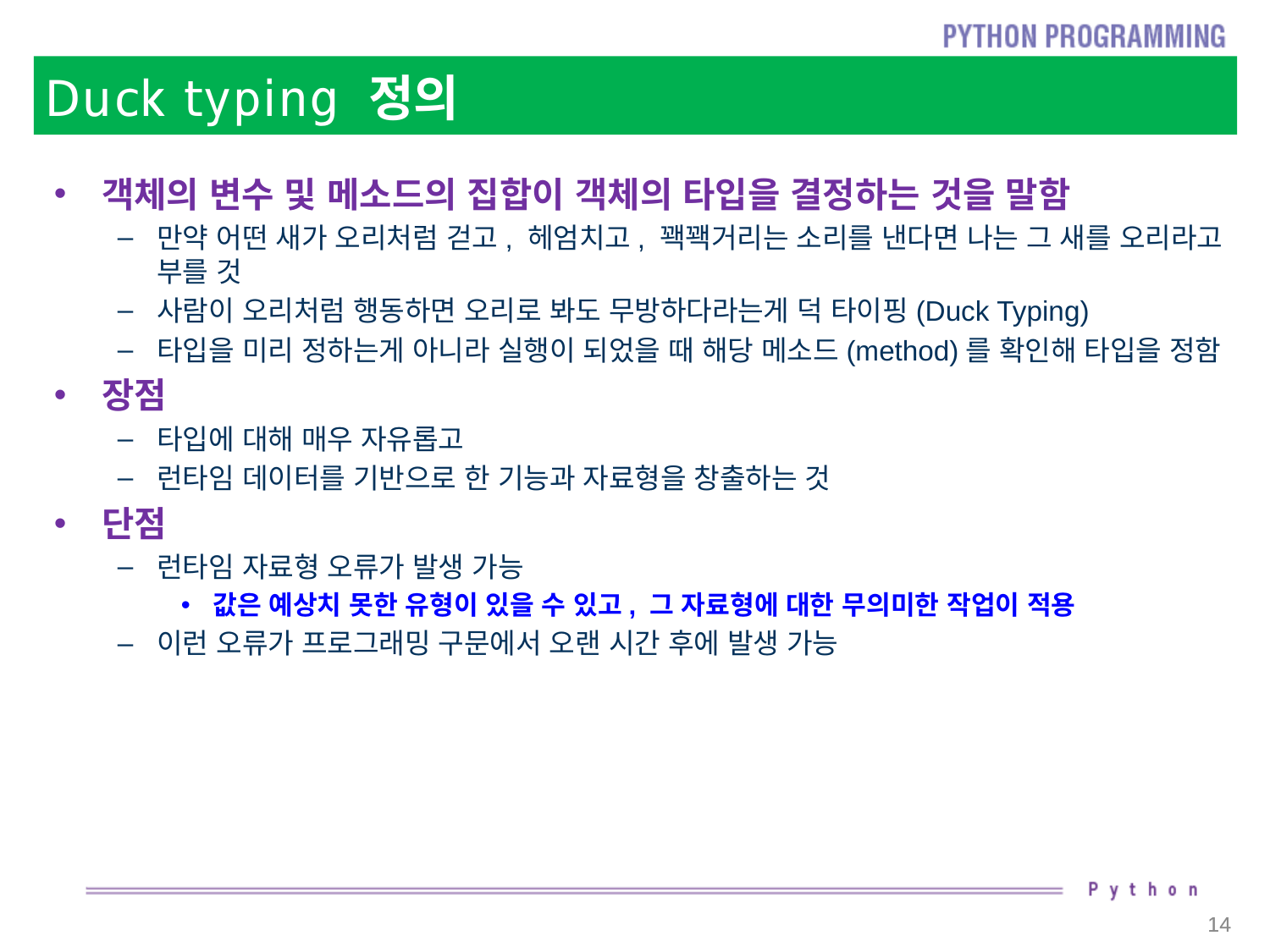

# Duck typing 정의
객체의 변수 및 메소드의 집합이 객체의 타입을 결정하는 것을 말함
만약 어떤 새가 오리처럼 걷고, 헤엄치고, 꽥꽥거리는 소리를 낸다면 나는 그 새를 오리라고 부를 것
사람이 오리처럼 행동하면 오리로 봐도 무방하다라는게 덕 타이핑(Duck Typing)
타입을 미리 정하는게 아니라 실행이 되었을 때 해당 메소드(method)를 확인해 타입을 정함
장점
타입에 대해 매우 자유롭고
런타임 데이터를 기반으로 한 기능과 자료형을 창출하는 것
단점
런타임 자료형 오류가 발생 가능
값은 예상치 못한 유형이 있을 수 있고, 그 자료형에 대한 무의미한 작업이 적용
이런 오류가 프로그래밍 구문에서 오랜 시간 후에 발생 가능
14